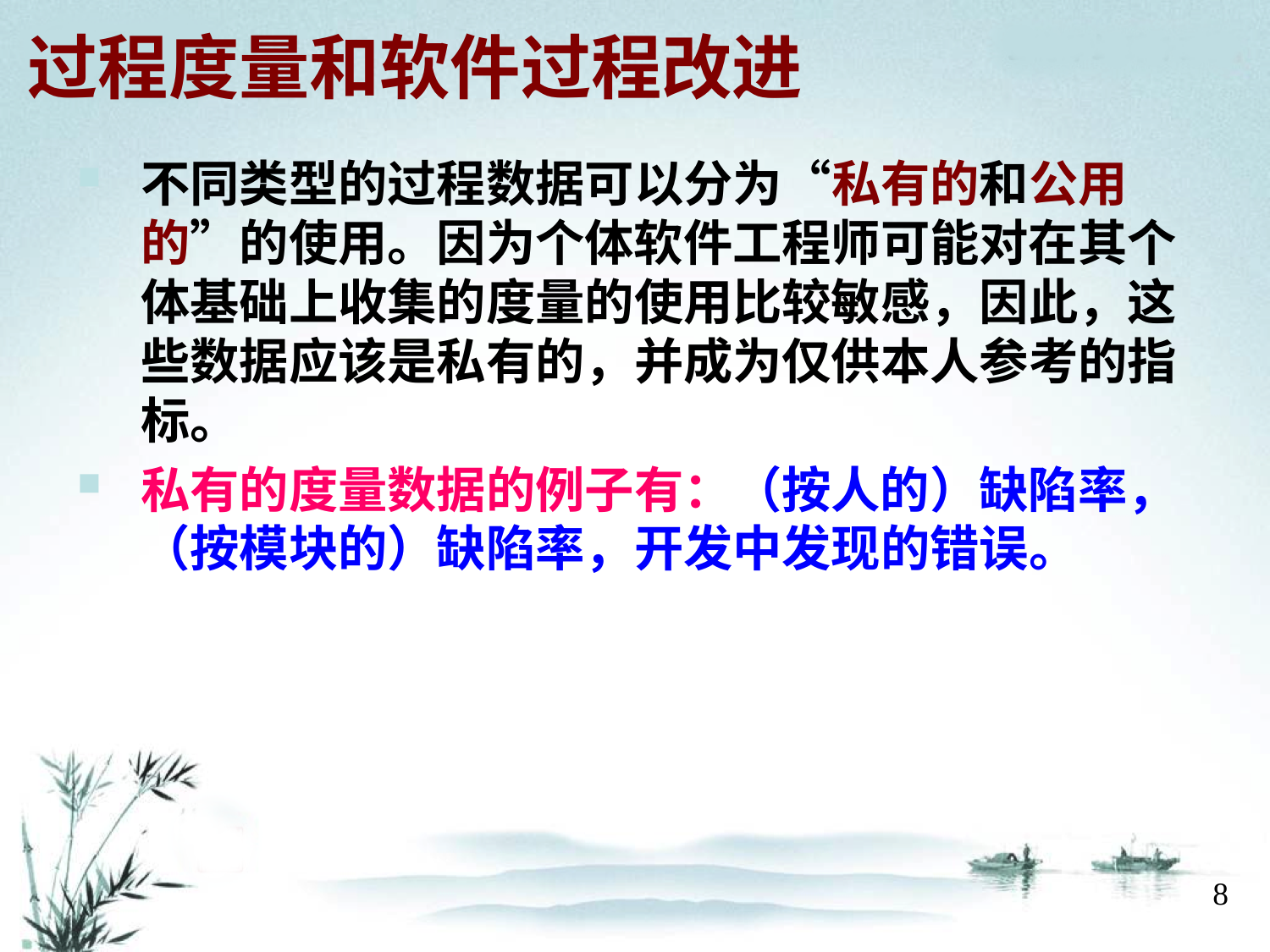

# 过程度量和软件过程改进
不同类型的过程数据可以分为“私有的和公用的”的使用。因为个体软件工程师可能对在其个体基础上收集的度量的使用比较敏感，因此，这些数据应该是私有的，并成为仅供本人参考的指标。
私有的度量数据的例子有：（按人的）缺陷率，（按模块的）缺陷率，开发中发现的错误。

8